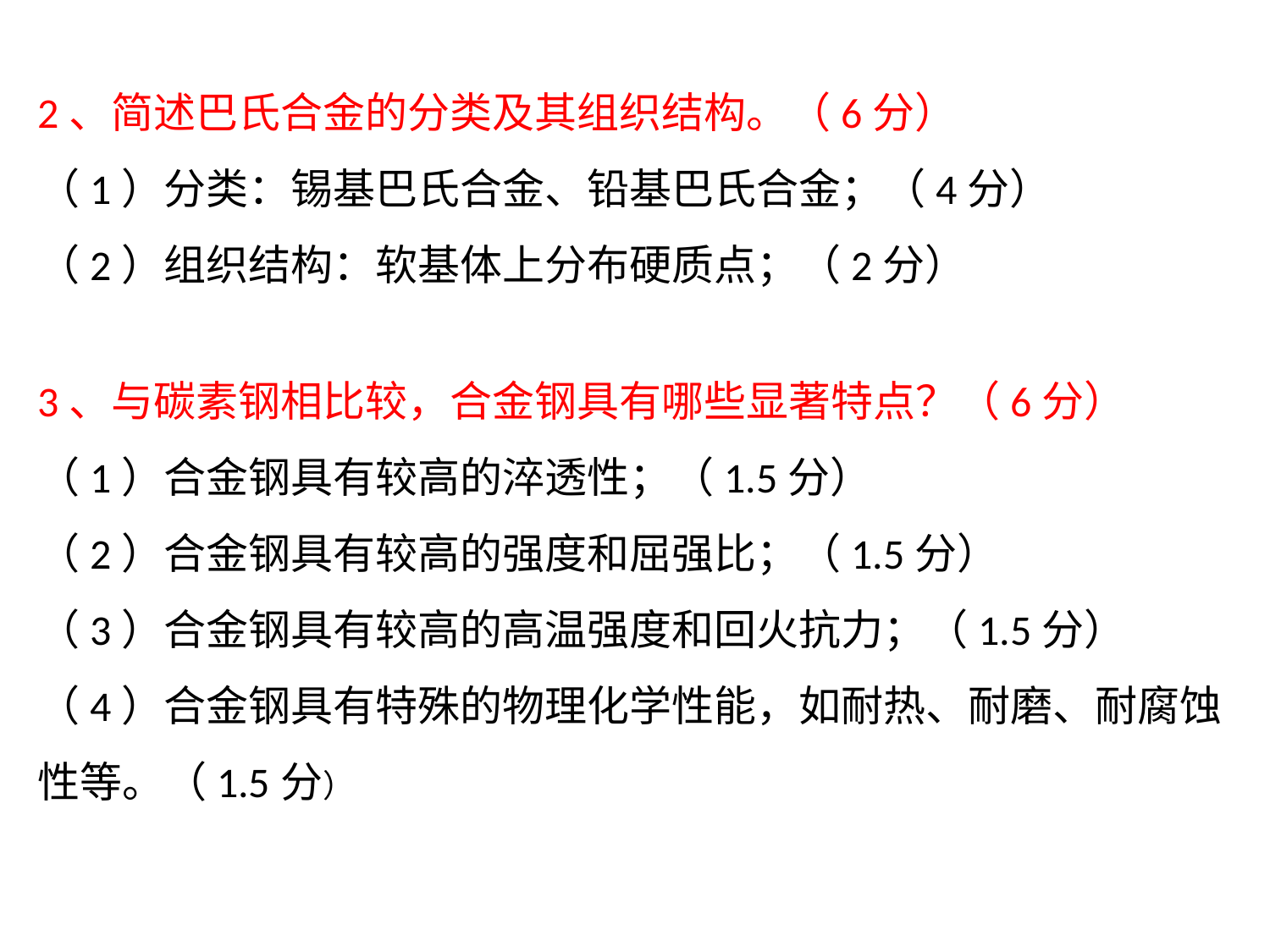

2、简述巴氏合金的分类及其组织结构。（6分）
（1）分类：锡基巴氏合金、铅基巴氏合金；（4分）
（2）组织结构：软基体上分布硬质点；（2分）

3、与碳素钢相比较，合金钢具有哪些显著特点？（6分）
（1）合金钢具有较高的淬透性；（1.5分）
（2）合金钢具有较高的强度和屈强比；（1.5分）
（3）合金钢具有较高的高温强度和回火抗力；（1.5分）
（4）合金钢具有特殊的物理化学性能，如耐热、耐磨、耐腐蚀性等。（1.5分）